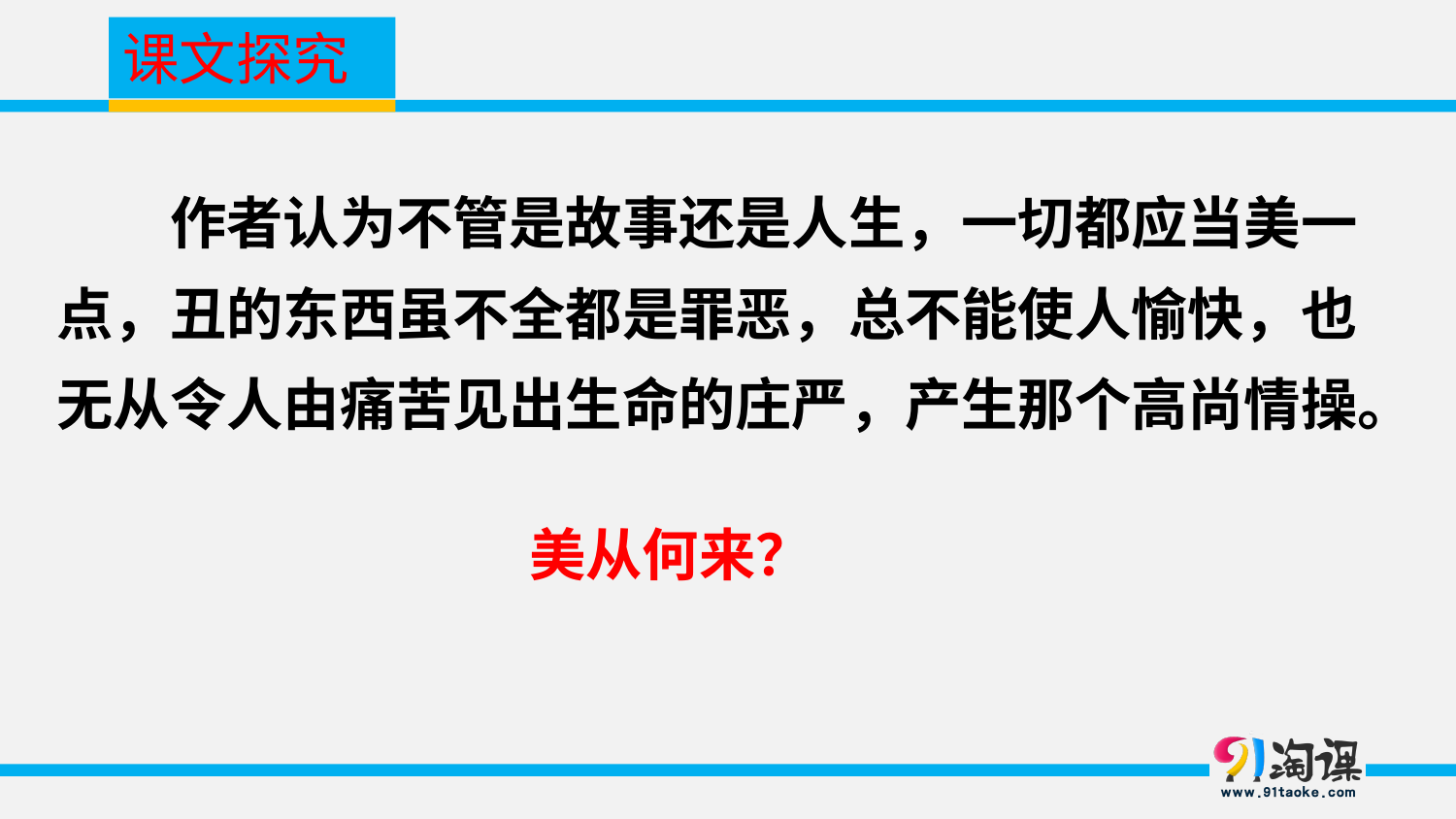

课文探究
　　作者认为不管是故事还是人生，一切都应当美一点，丑的东西虽不全都是罪恶，总不能使人愉快，也无从令人由痛苦见出生命的庄严，产生那个高尚情操。
美从何来？